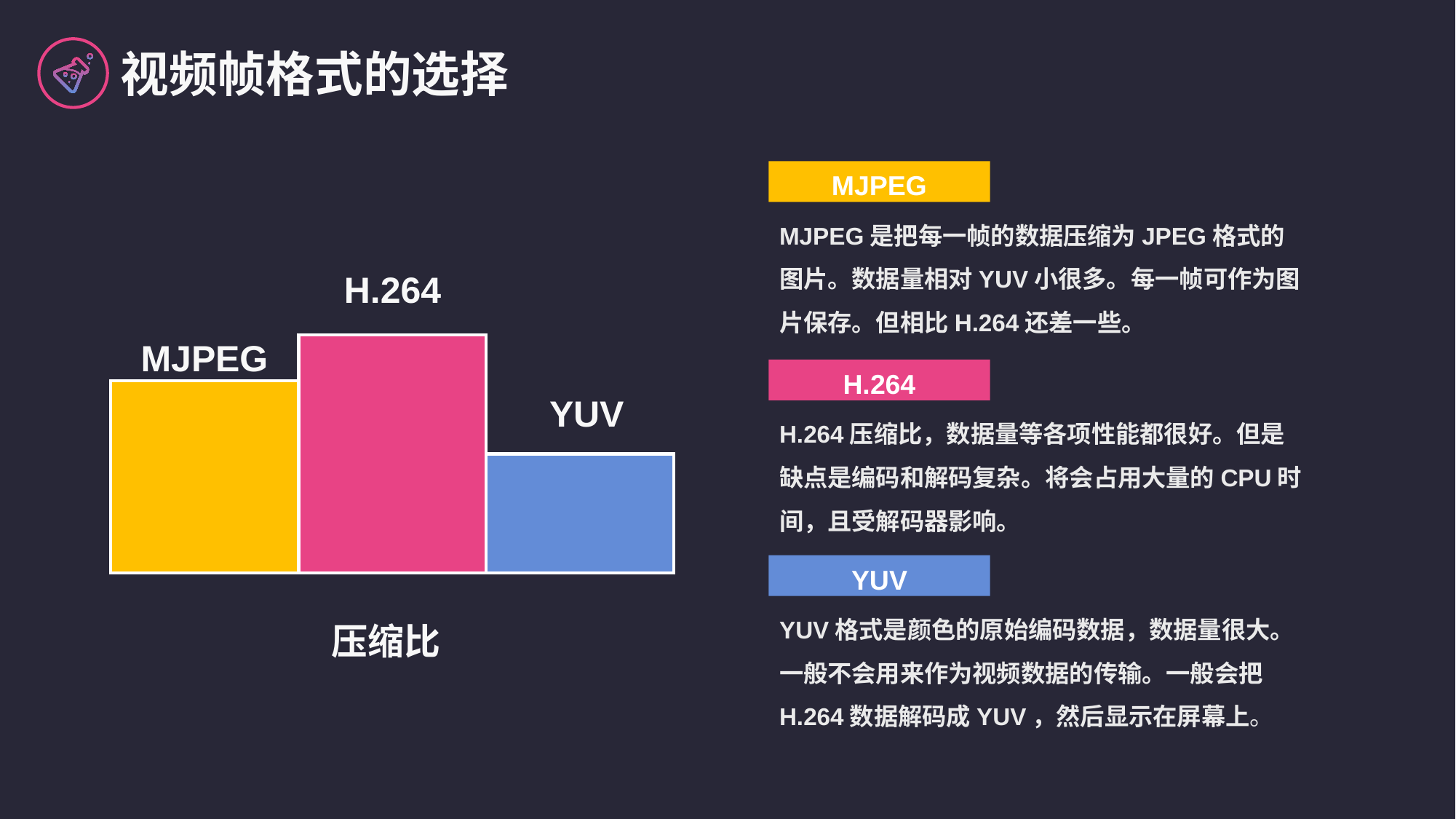

视频帧格式的选择
MJPEG
MJPEG是把每一帧的数据压缩为JPEG格式的图片。数据量相对YUV小很多。每一帧可作为图片保存。但相比H.264还差一些。
H.264

MJPEG
YUV
H.264
H.264压缩比，数据量等各项性能都很好。但是缺点是编码和解码复杂。将会占用大量的CPU时间，且受解码器影响。
YUV
YUV格式是颜色的原始编码数据，数据量很大。一般不会用来作为视频数据的传输。一般会把H.264数据解码成YUV，然后显示在屏幕上。
压缩比